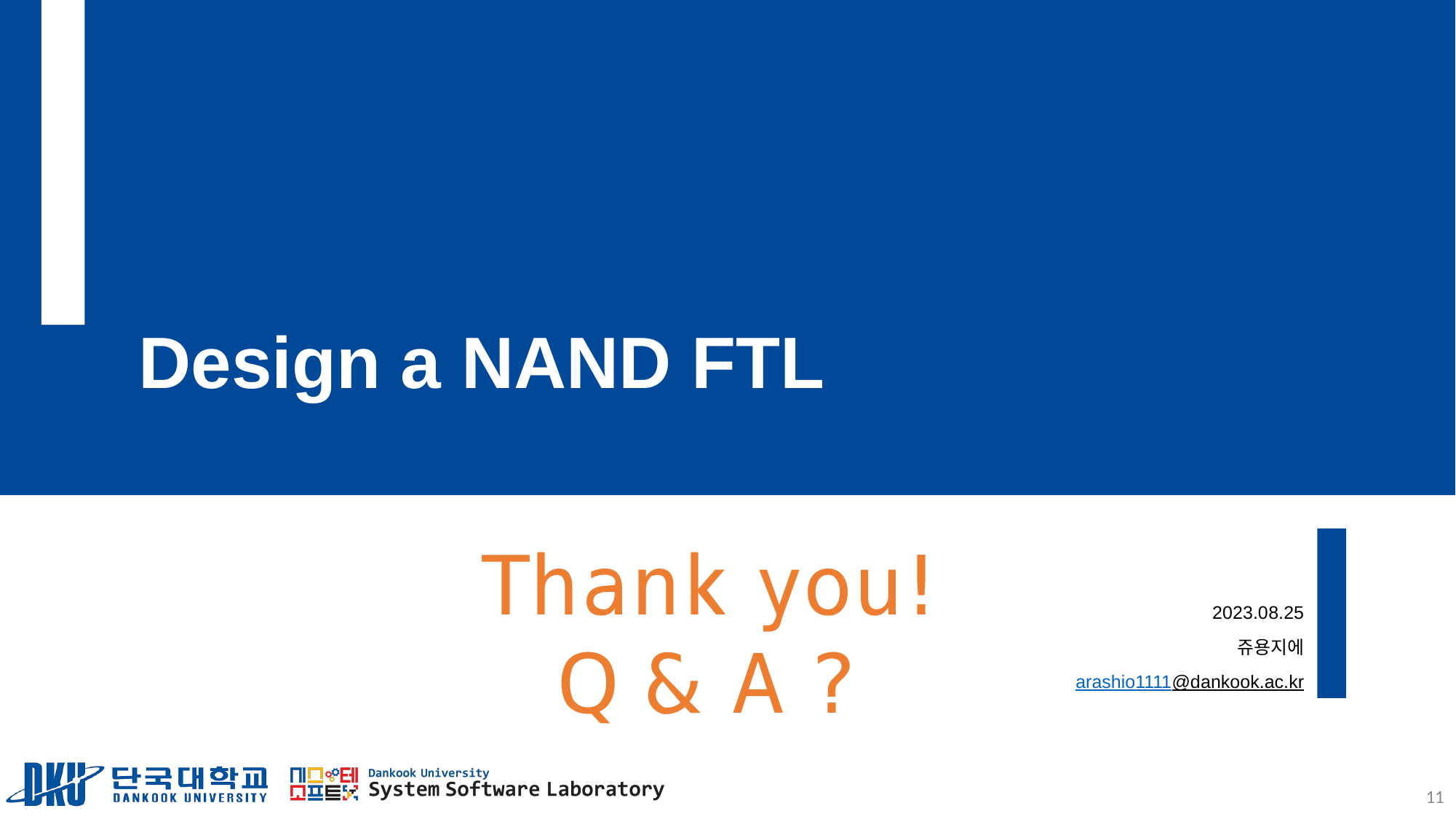

# Design a NAND FTL

Thank you!
Q & A ?
2023.08.25​
쥬용지에​
arashio1111@dankook.ac.kr​
11